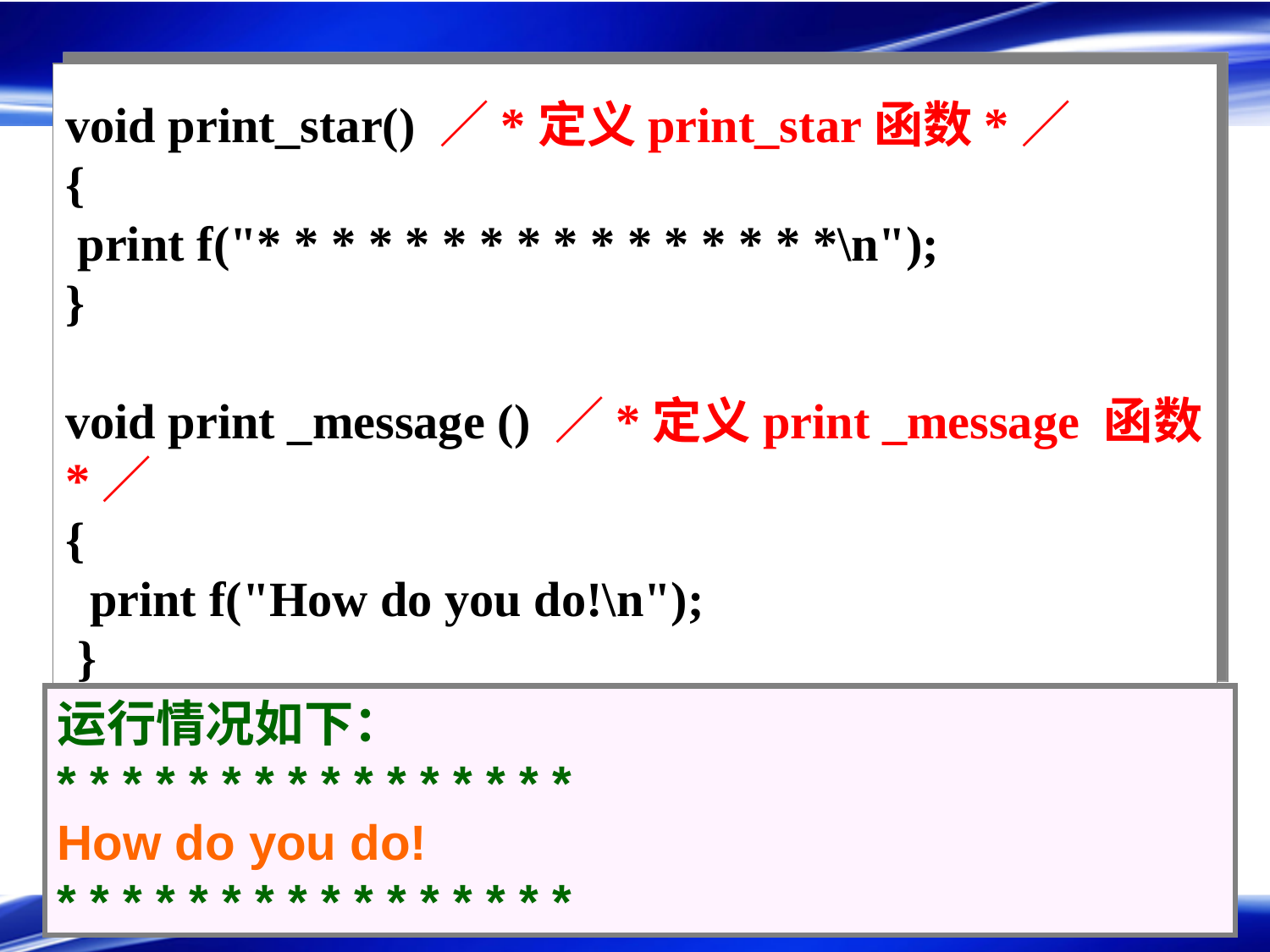

void print_star() ／*定义print_star函数*／
{
 print f("* * * * * * * * * * * * * * * *\n");
}

void print _message () ／*定义print _message 函数*／
{
  print f("How do you do!\n");
 }
运行情况如下：
* * * * * * * * * * * * * * * *
How do you do!
* * * * * * * * * * * * * * * *